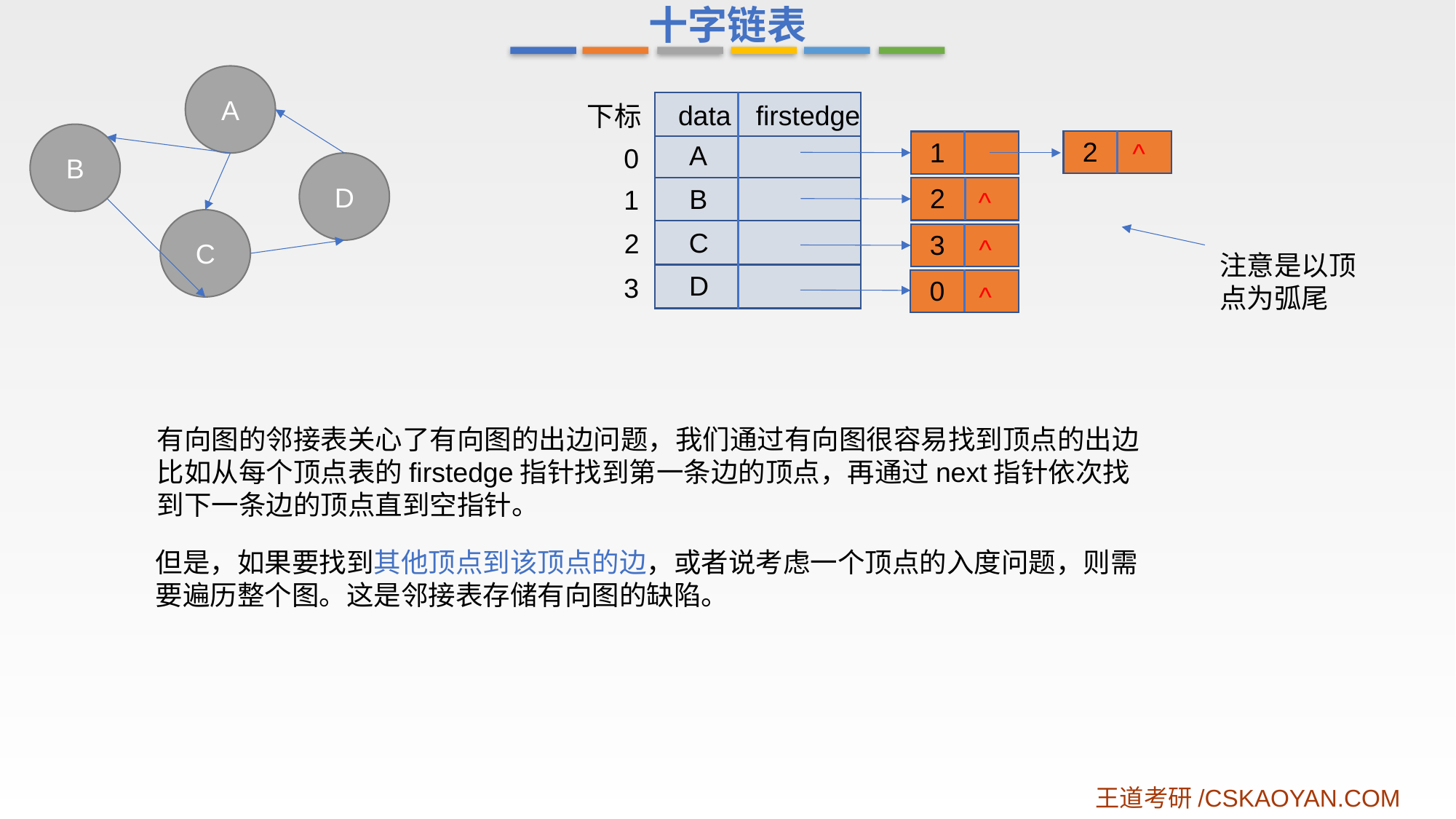

十字链表

A
data

firstedge
下标
B
2
1

^

A
0

D
2
B
1

^
C
C

2
3

^
注意是以顶点为弧尾
D

3
0

^
有向图的邻接表关心了有向图的出边问题，我们通过有向图很容易找到顶点的出边
比如从每个顶点表的firstedge指针找到第一条边的顶点，再通过next指针依次找到下一条边的顶点直到空指针。
但是，如果要找到其他顶点到该顶点的边，或者说考虑一个顶点的入度问题，则需要遍历整个图。这是邻接表存储有向图的缺陷。
王道考研/CSKAOYAN.COM